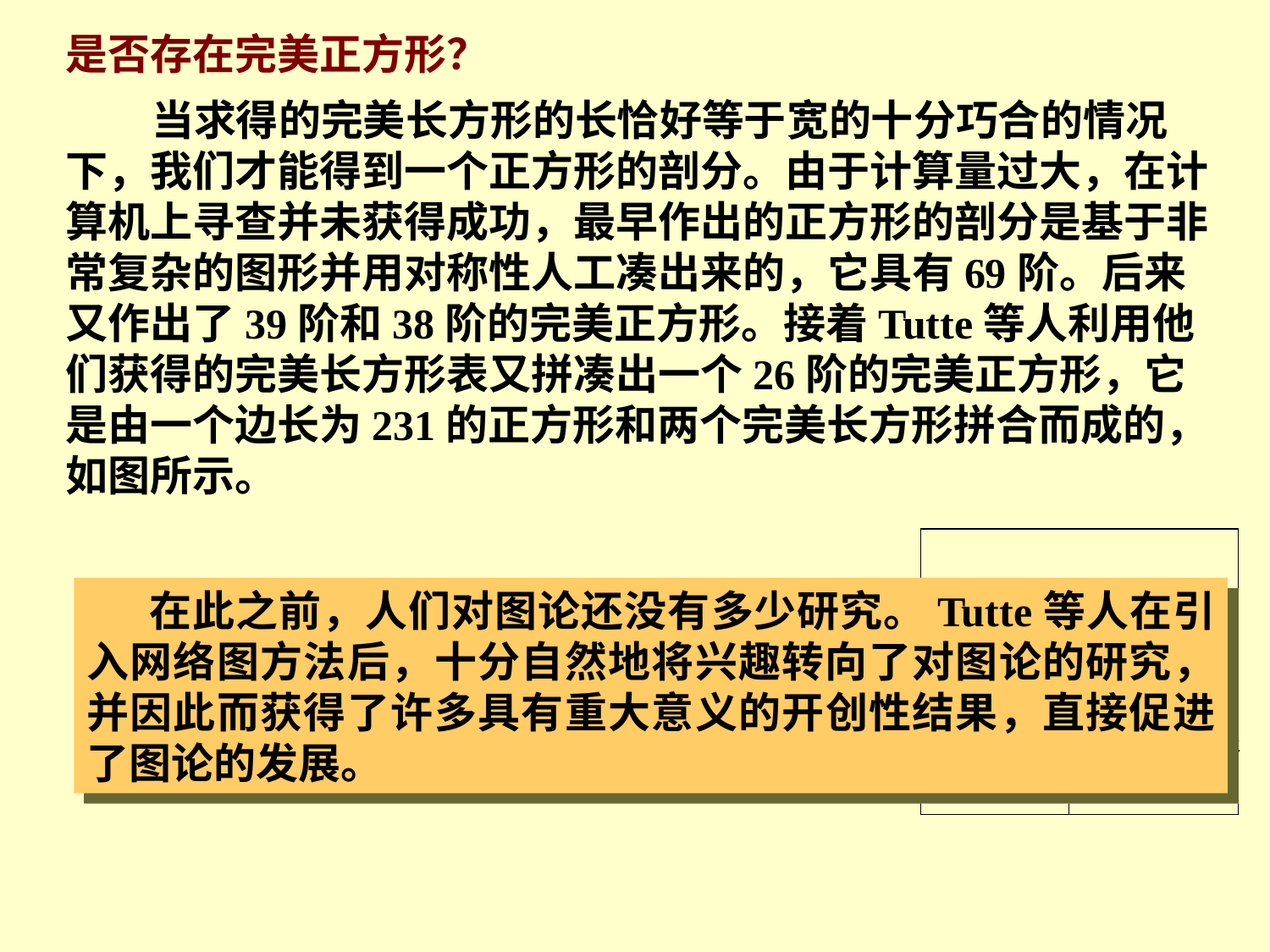

是否存在完美正方形？
        当求得的完美长方形的长恰好等于宽的十分巧合的情况下，我们才能得到一个正方形的剖分。由于计算量过大，在计算机上寻查并未获得成功，最早作出的正方形的剖分是基于非常复杂的图形并用对称性人工凑出来的，它具有69阶。后来又作出了39阶和38阶的完美正方形。接着Tutte等人利用他们获得的完美长方形表又拼凑出一个26阶的完美正方形，它是由一个边长为231的正方形和两个完美长方形拼合而成的，如图所示。
完美长方形
正方形
完美长方形
     在此之前，人们对图论还没有多少研究。Tutte等人在引入网络图方法后，十分自然地将兴趣转向了对图论的研究，并因此而获得了许多具有重大意义的开创性结果，直接促进了图论的发展。